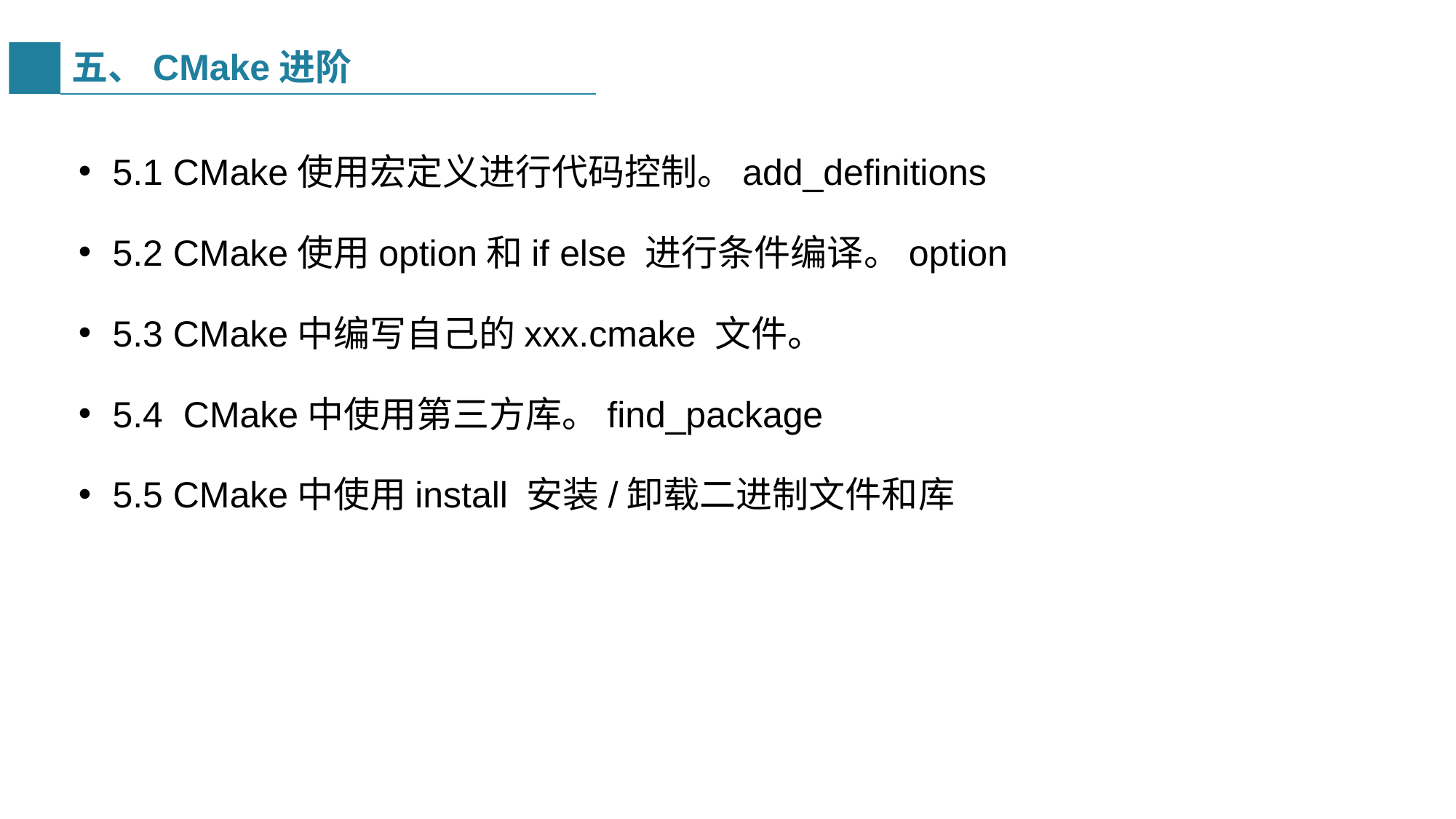

# 五、CMake进阶
5.1 CMake使用宏定义进行代码控制。add_definitions
5.2 CMake使用option和if else 进行条件编译。option
5.3 CMake中编写自己的xxx.cmake 文件。
5.4  CMake中使用第三方库。find_package
5.5 CMake中使用install 安装/卸载二进制文件和库

24